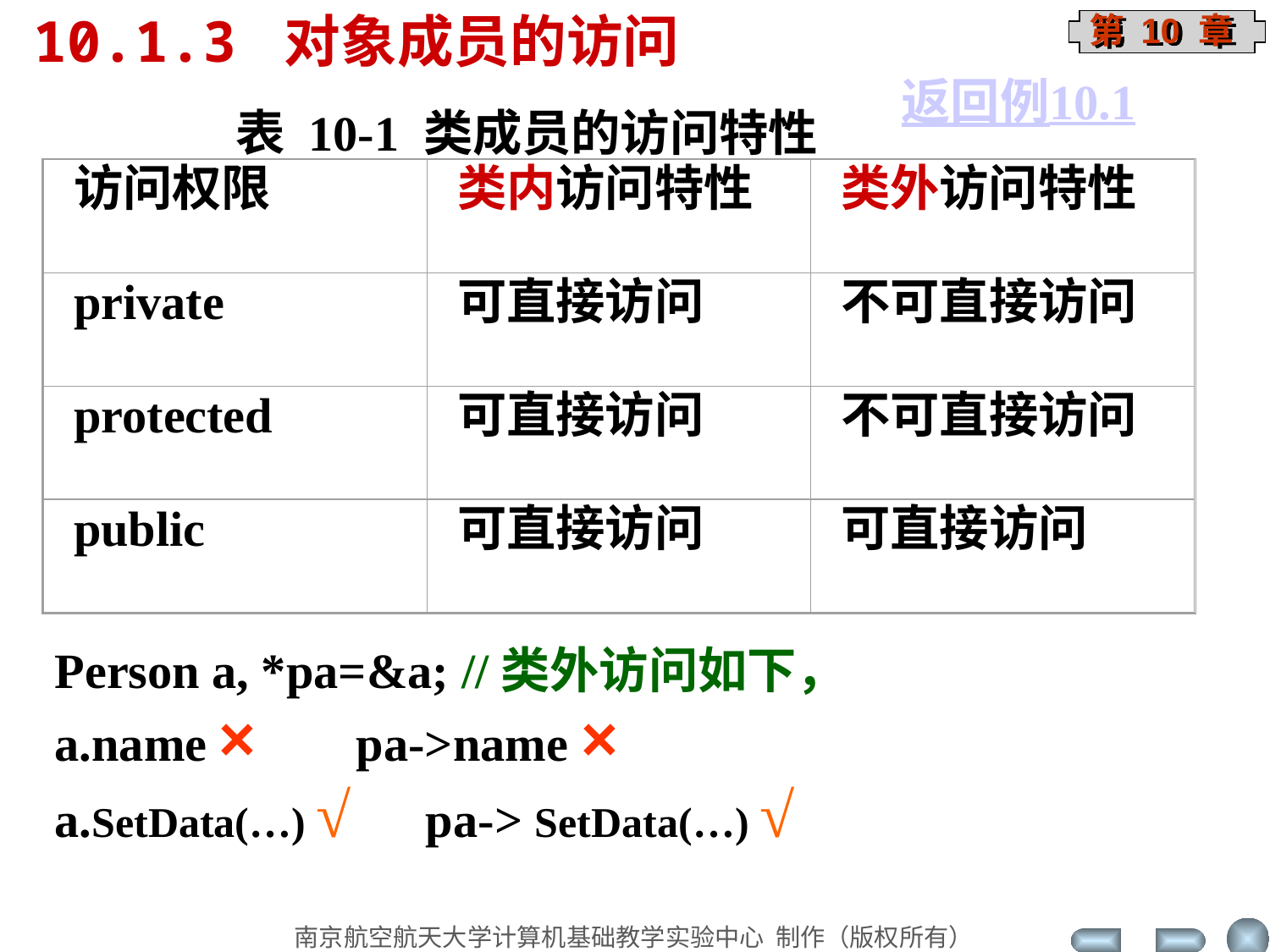

10.1.3 对象成员的访问
返回例10.1
表 10-1 类成员的访问特性

访问权限

类内访问特性

类外访问特性

private

可直接访问

不可直接访问

protected

可直接访问

不可直接访问

public

可直接访问

可直接访问

Person a, *pa=&a; //类外访问如下，
a.name ×      pa->name ×
a.SetData(…) √     pa-> SetData(…) √